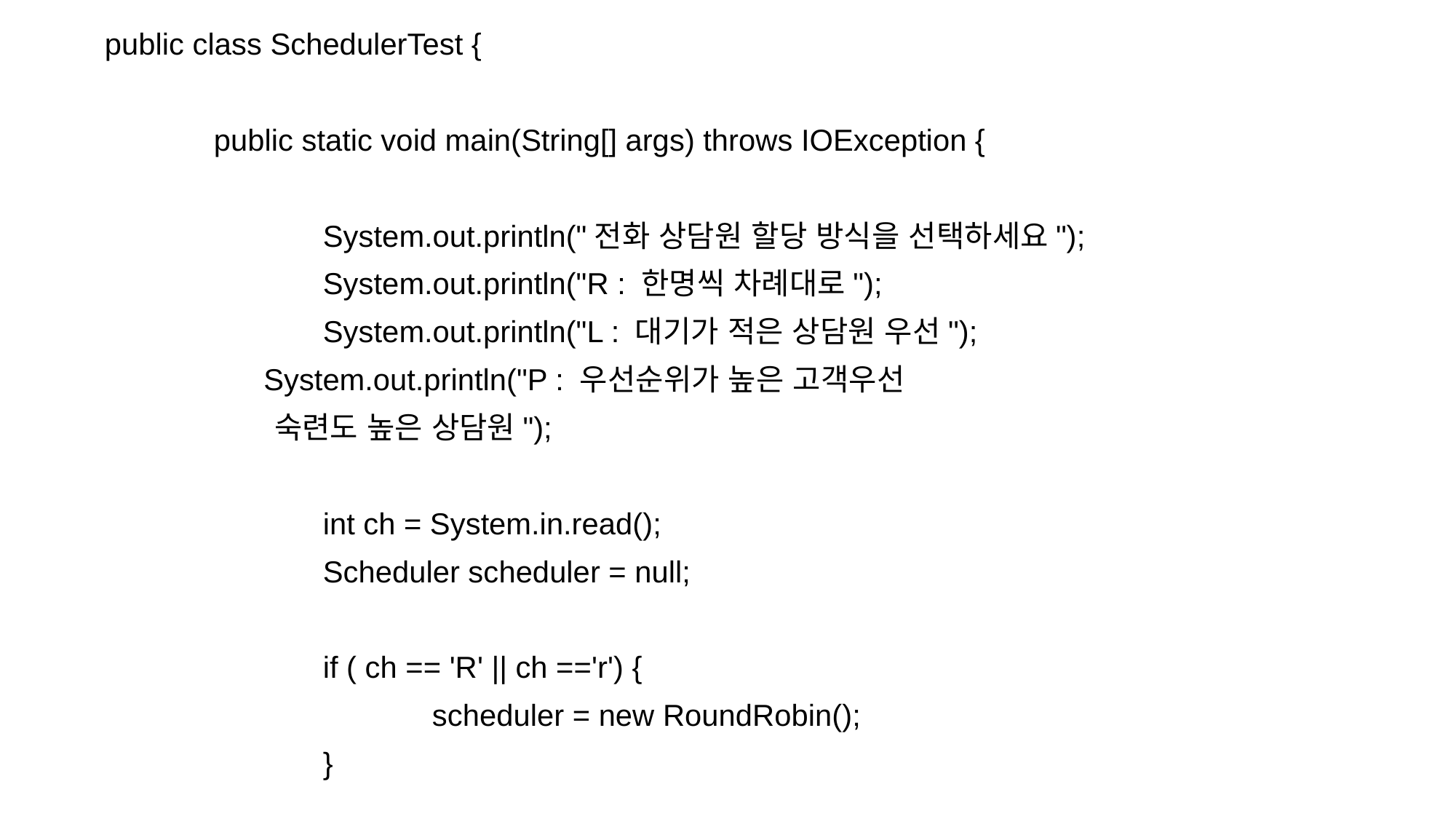

public class SchedulerTest {

	public static void main(String[] args) throws IOException {

		System.out.println("전화 상담원 할당 방식을 선택하세요");
		System.out.println("R : 한명씩 차례대로");
		System.out.println("L : 대기가 적은 상담원 우선");
                   System.out.println("P : 우선순위가 높은 고객우선
                   숙련도 높은 상담원");

		int ch = System.in.read();
		Scheduler scheduler = null;

		if ( ch == 'R' || ch =='r') {
			scheduler = new RoundRobin();
		}